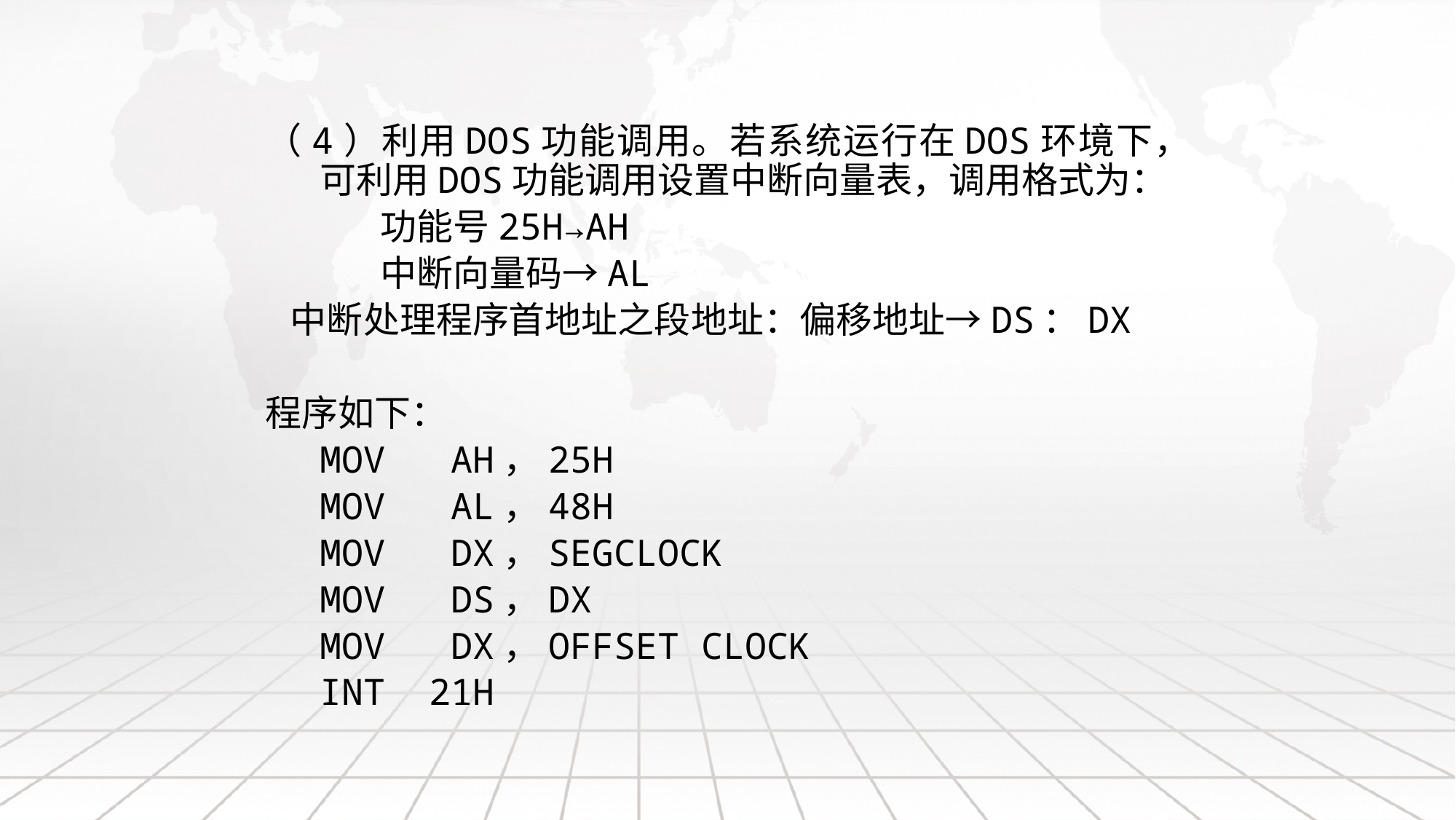

（4）利用DOS功能调用。若系统运行在DOS环境下，可利用DOS功能调用设置中断向量表，调用格式为：
             功能号25H→AH
             中断向量码→AL
  中断处理程序首地址之段地址：偏移地址→DS：DX

程序如下：
	MOV   AH，25H
	MOV   AL，48H
	MOV   DX，SEGCLOCK
	MOV   DS，DX
	MOV   DX，OFFSET CLOCK
	INT  21H